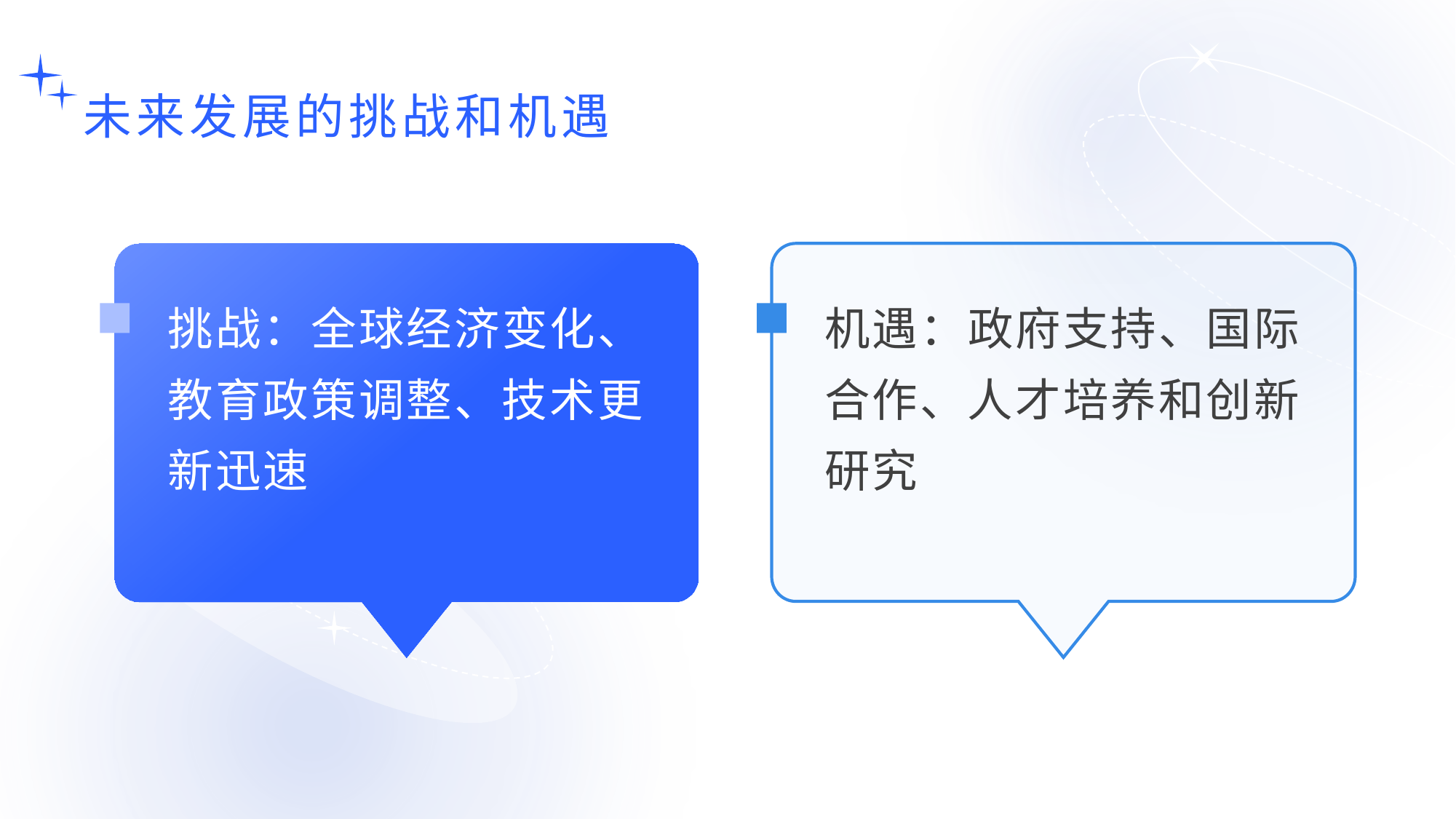

未来发展的挑战和机遇

挑战：全球经济变化、教育政策调整、技术更新迅速
机遇：政府支持、国际合作、人才培养和创新研究